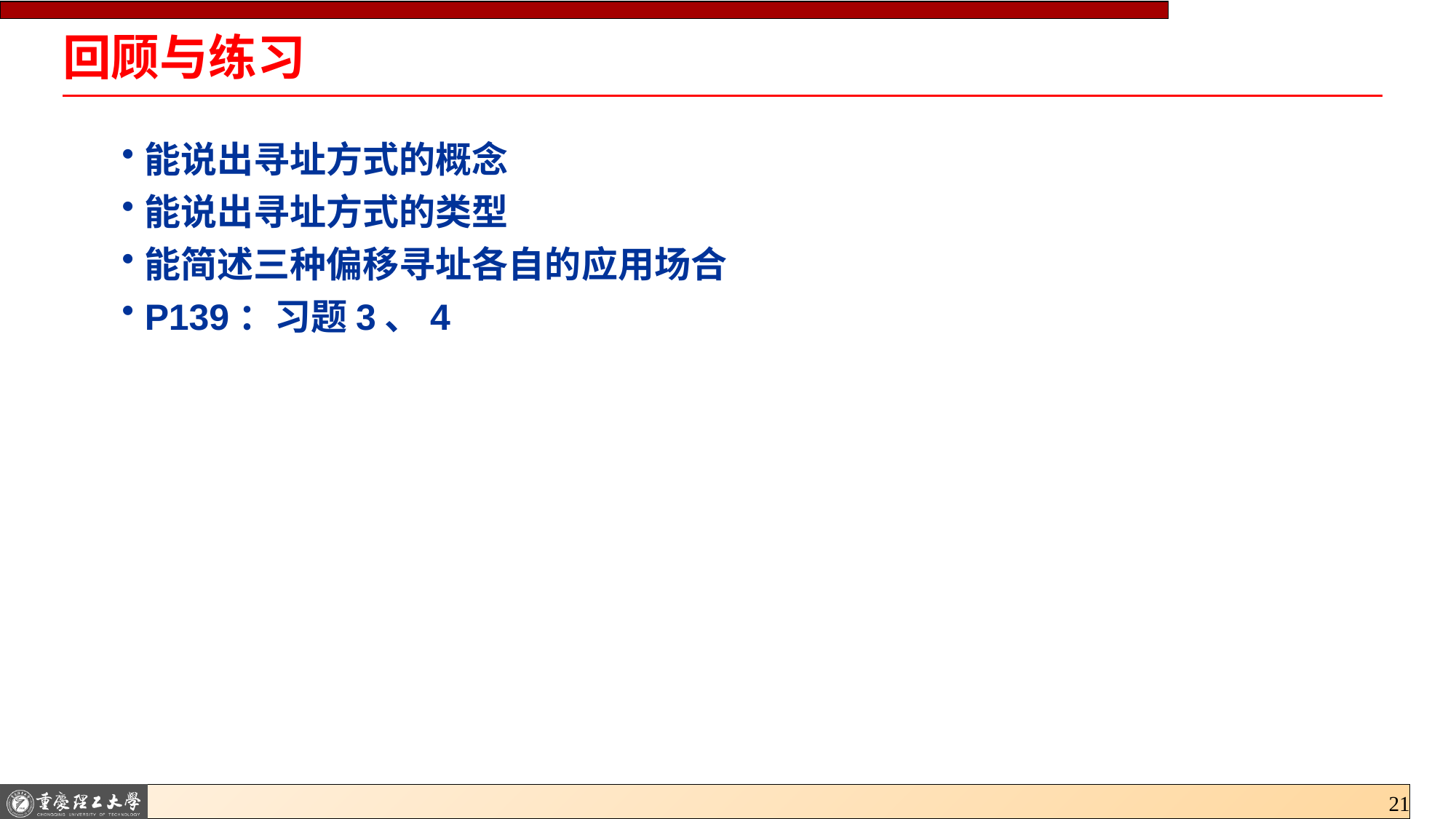

# 回顾与练习
能说出寻址方式的概念
能说出寻址方式的类型
能简述三种偏移寻址各自的应用场合
P139：习题3、4